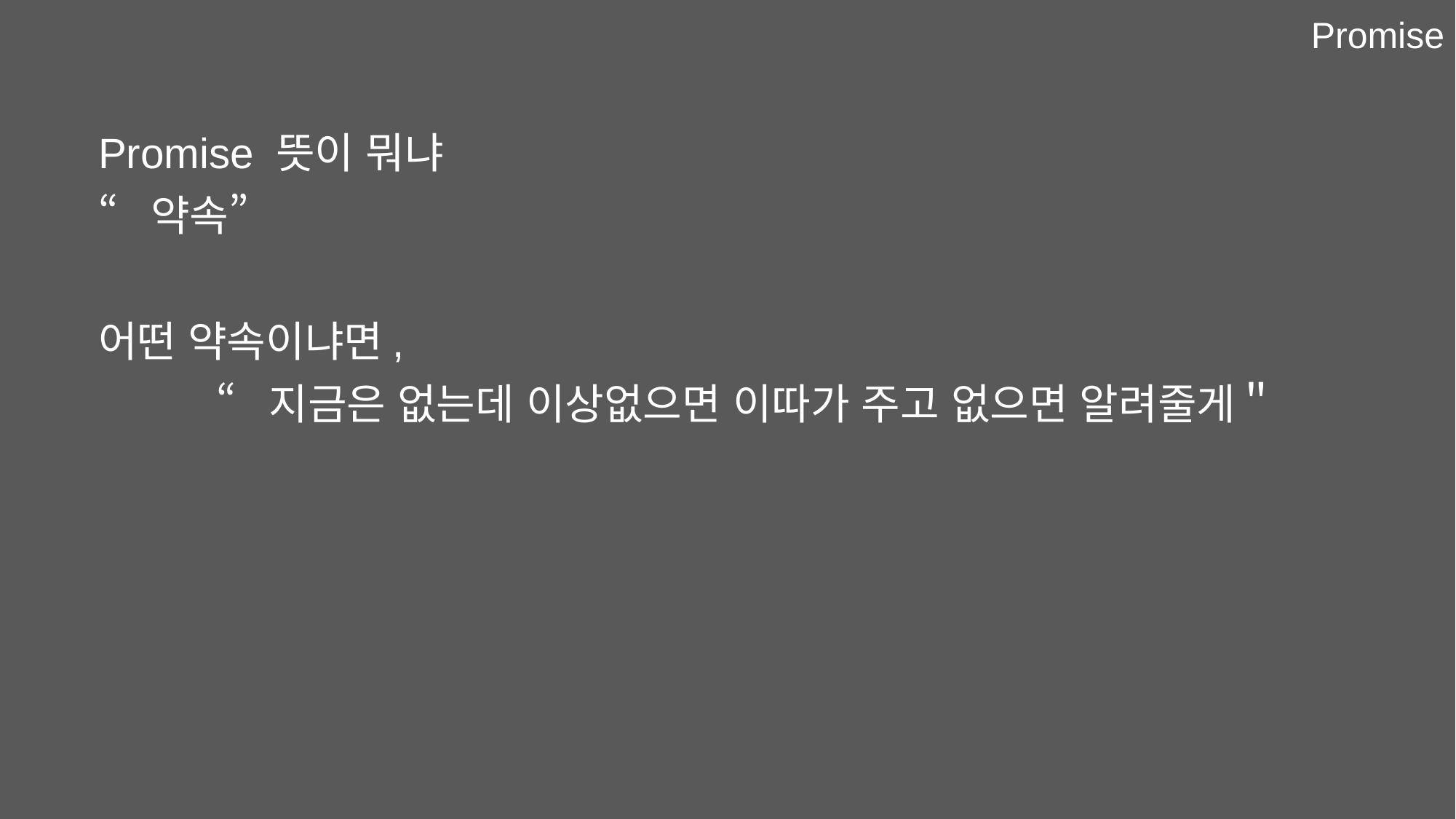

Promise
Promise 뜻이 뭐냐
“약속”
어떤 약속이냐면,
“지금은 없는데 이상없으면 이따가 주고 없으면 알려줄게＂